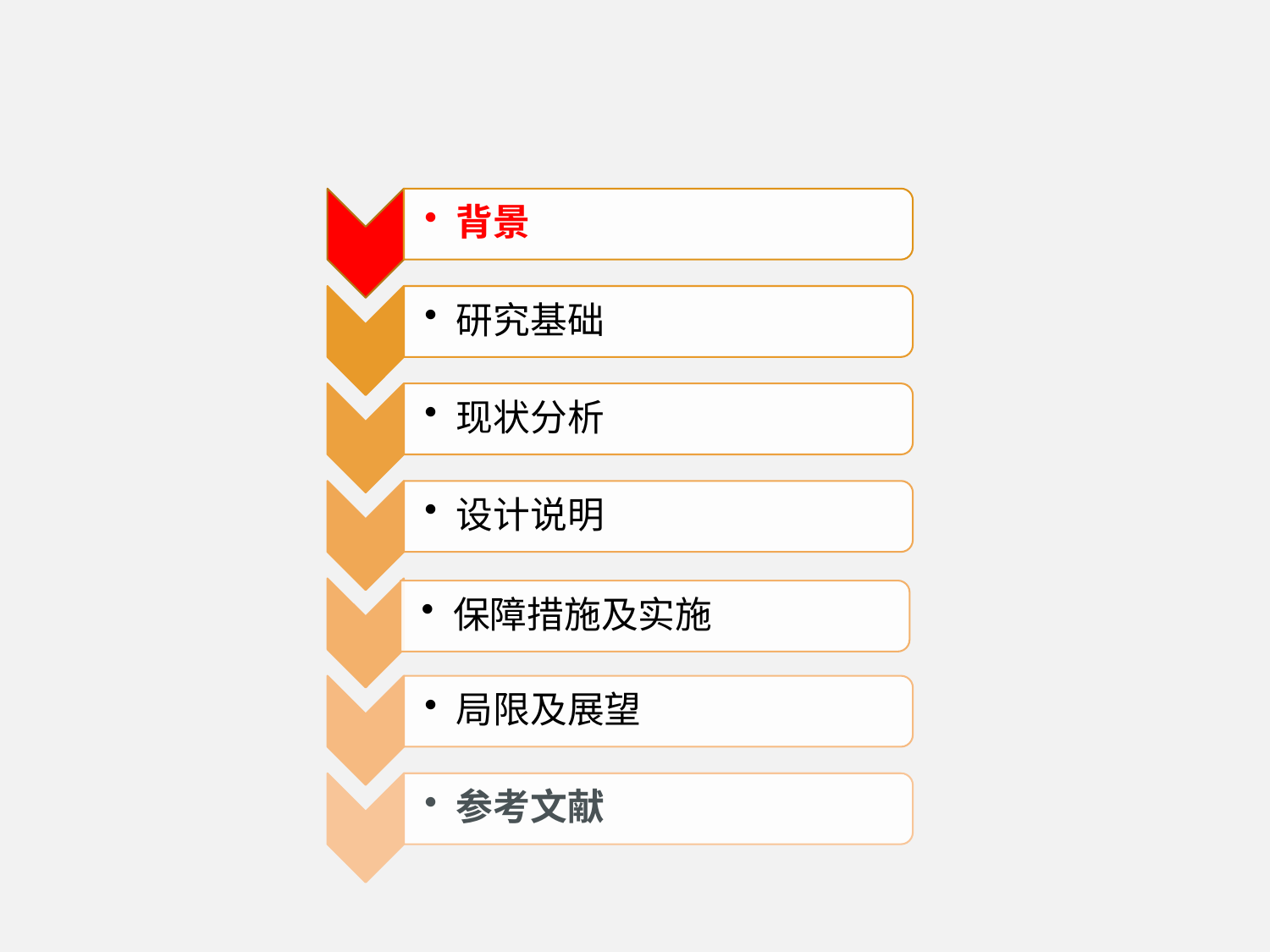

背景

研究基础

现状分析

设计说明

保障措施及实施

局限及展望

参考文献